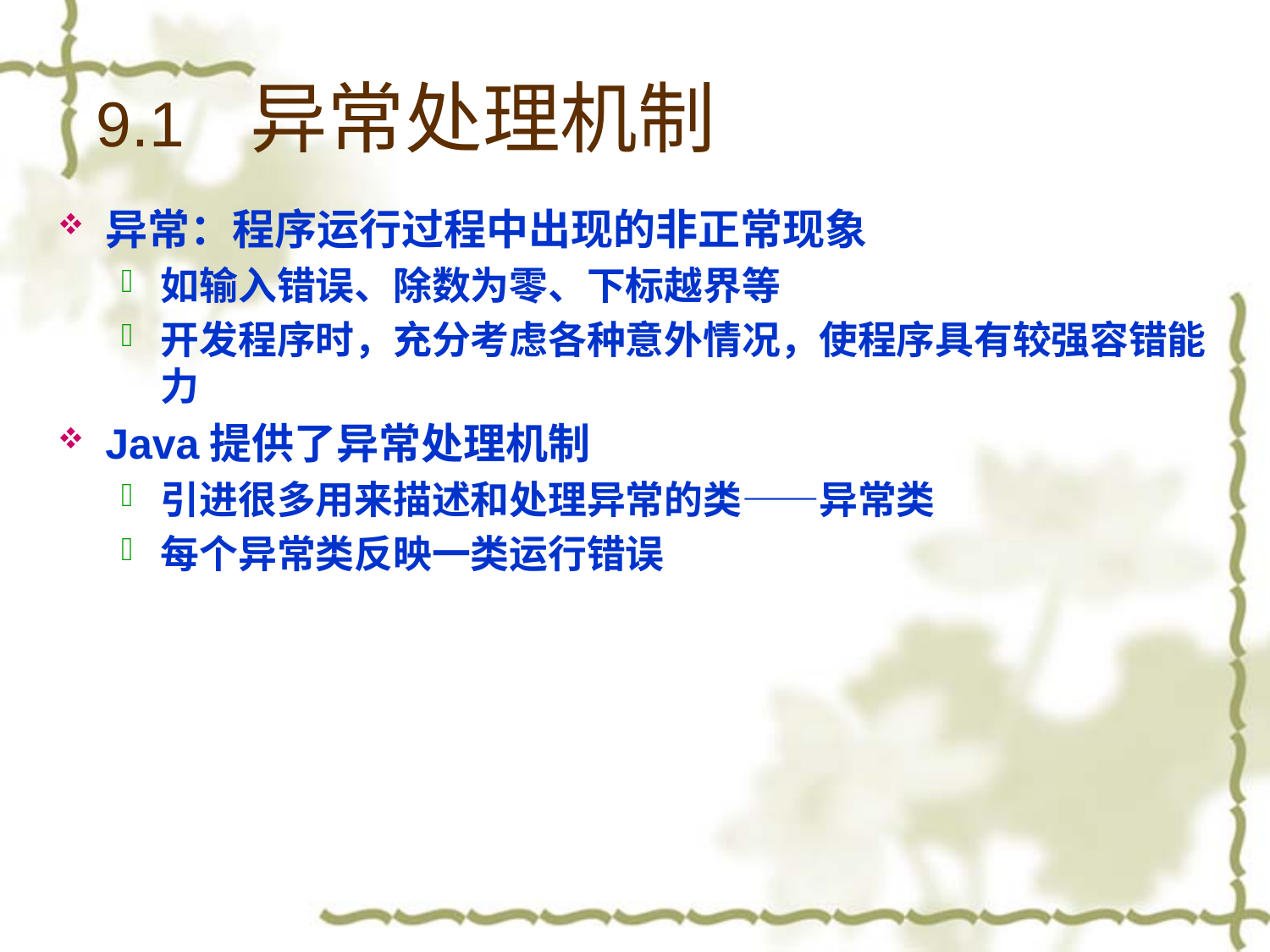

# 9.1 异常处理机制
异常：程序运行过程中出现的非正常现象
如输入错误、除数为零、下标越界等
开发程序时，充分考虑各种意外情况，使程序具有较强容错能力
Java提供了异常处理机制
引进很多用来描述和处理异常的类——异常类
每个异常类反映一类运行错误